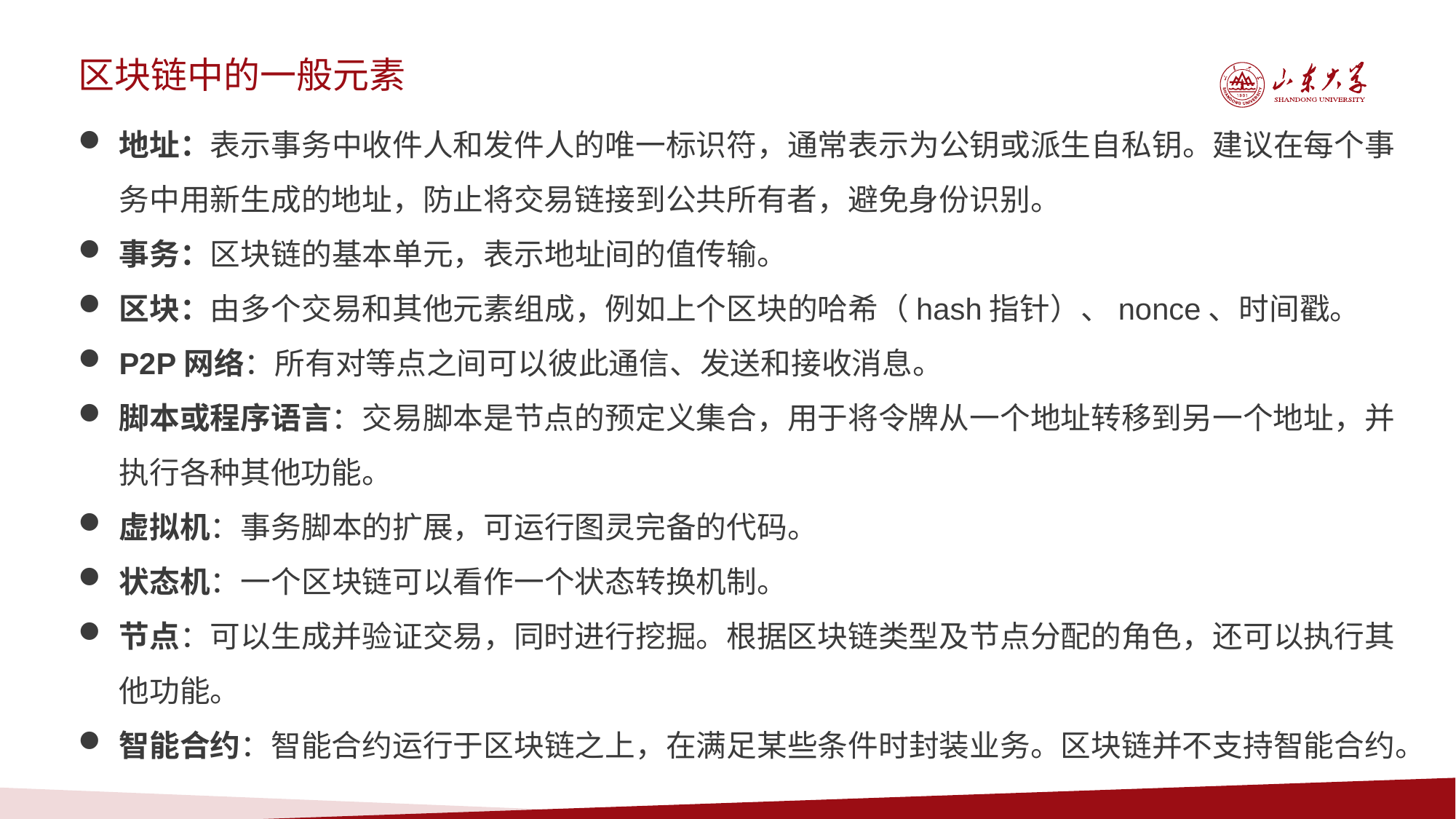

区块链中的一般元素
地址：表示事务中收件人和发件人的唯一标识符，通常表示为公钥或派生自私钥。建议在每个事务中用新生成的地址，防止将交易链接到公共所有者，避免身份识别。
事务：区块链的基本单元，表示地址间的值传输。
区块：由多个交易和其他元素组成，例如上个区块的哈希（hash指针）、nonce、时间戳。
P2P网络：所有对等点之间可以彼此通信、发送和接收消息。
脚本或程序语言：交易脚本是节点的预定义集合，用于将令牌从一个地址转移到另一个地址，并执行各种其他功能。
虚拟机：事务脚本的扩展，可运行图灵完备的代码。
状态机：一个区块链可以看作一个状态转换机制。
节点：可以生成并验证交易，同时进行挖掘。根据区块链类型及节点分配的角色，还可以执行其他功能。
智能合约：智能合约运行于区块链之上，在满足某些条件时封装业务。区块链并不支持智能合约。